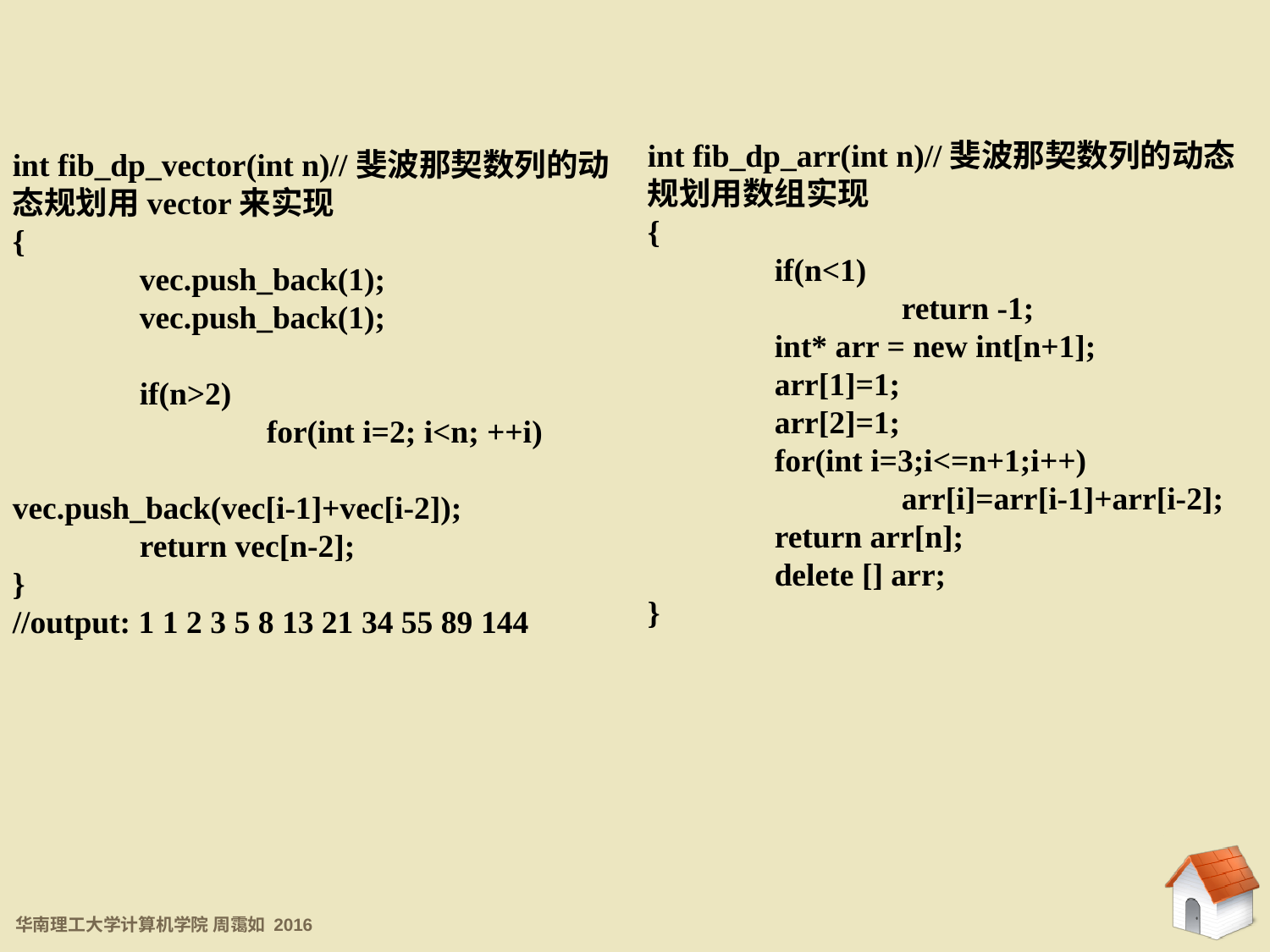

int fib_dp_arr(int n)//斐波那契数列的动态规划用数组实现
{
	if(n<1)
		return -1;
	int* arr = new int[n+1];
	arr[1]=1;
	arr[2]=1;
	for(int i=3;i<=n+1;i++)
		arr[i]=arr[i-1]+arr[i-2];
	return arr[n];
	delete [] arr;
}
int fib_dp_vector(int n)//斐波那契数列的动态规划用vector来实现
{
	vec.push_back(1);
	vec.push_back(1);

	if(n>2)
		for(int i=2; i<n; ++i)
			vec.push_back(vec[i-1]+vec[i-2]);
	return vec[n-2];
}
//output: 1 1 2 3 5 8 13 21 34 55 89 144